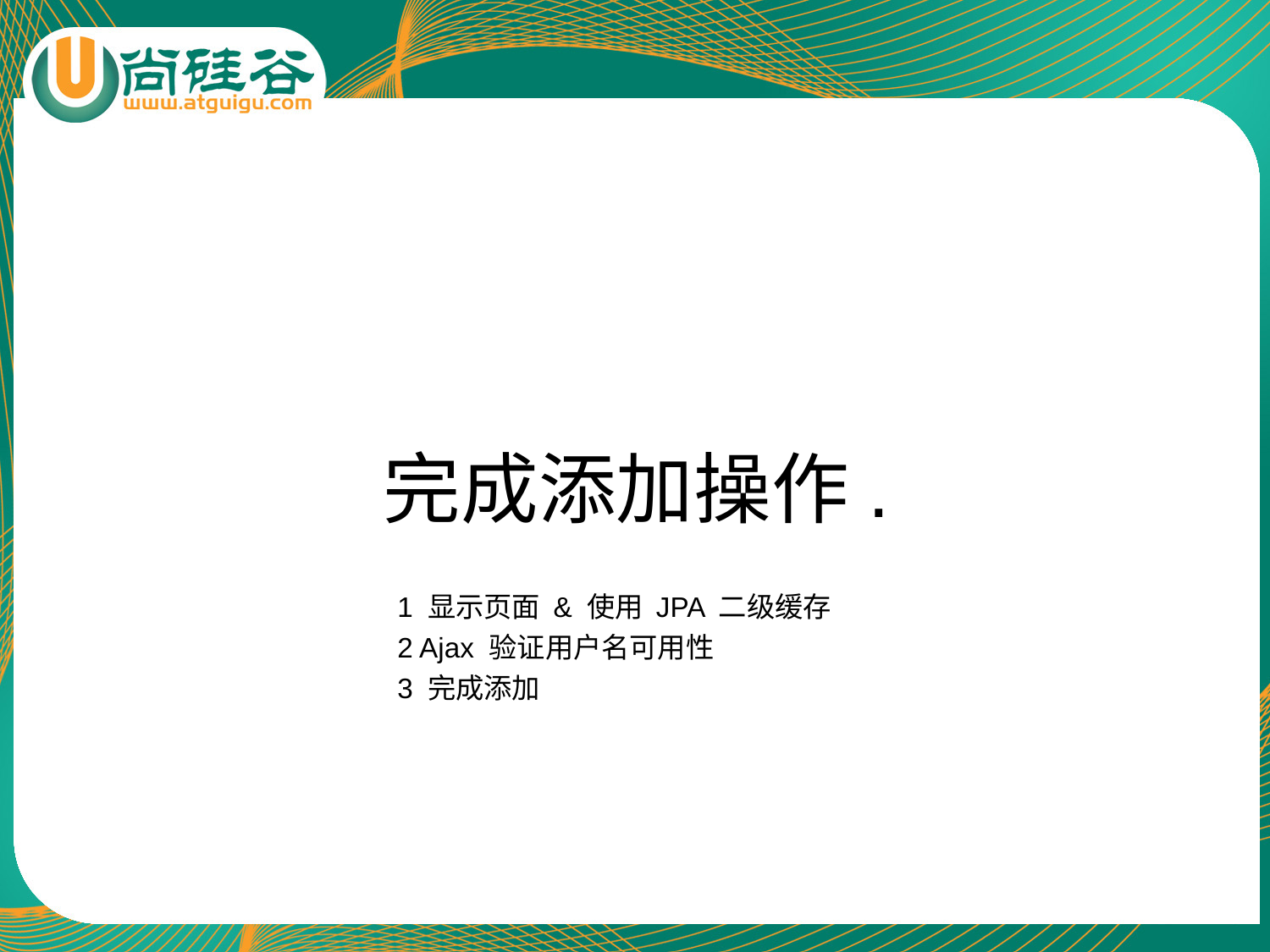

# 完成添加操作.
1 显示页面 & 使用 JPA 二级缓存
2 Ajax 验证用户名可用性
3 完成添加